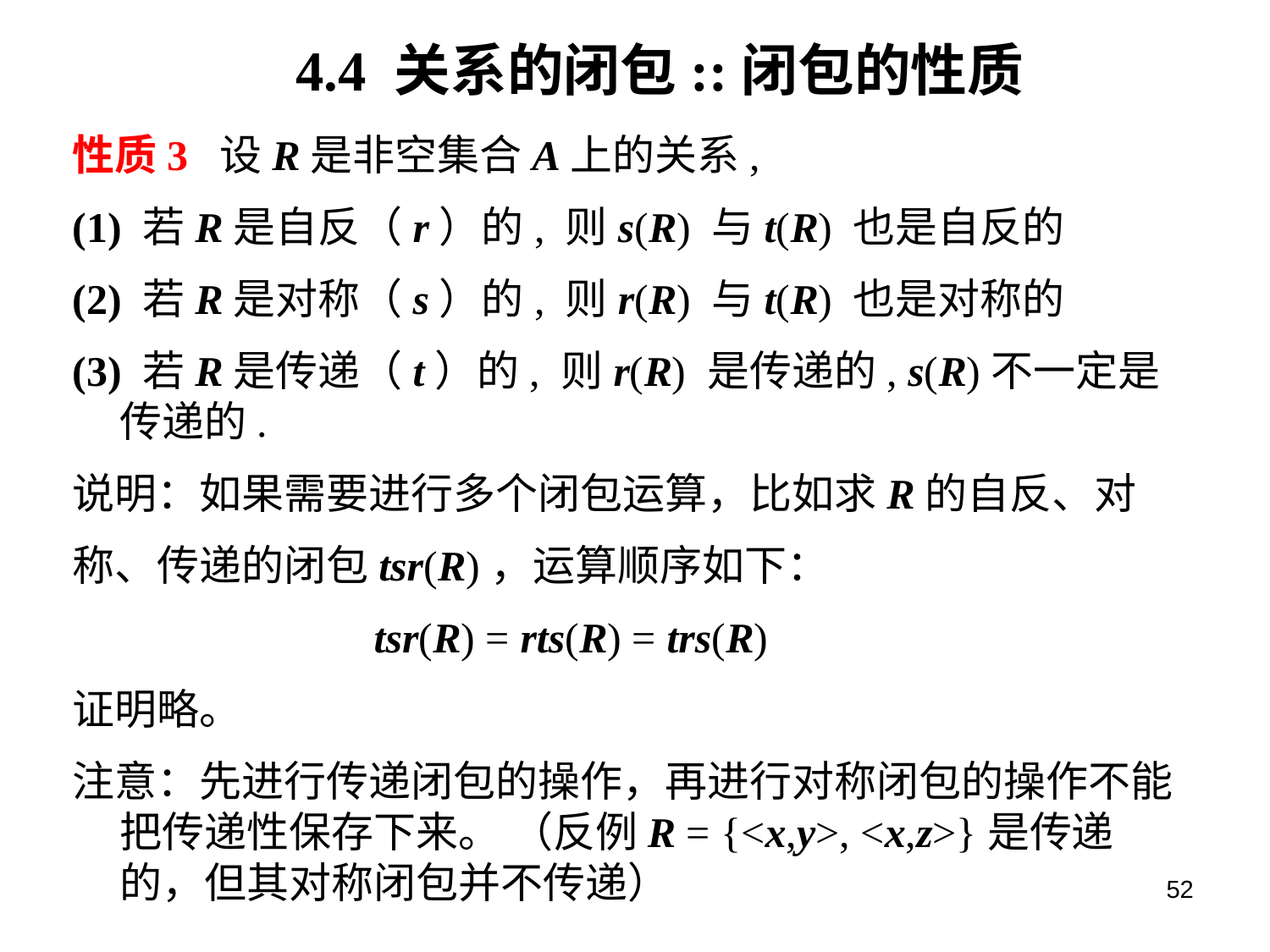

# 4.4 关系的闭包::闭包的性质
性质3  设R是非空集合A上的关系,
(1) 若R是自反（r）的, 则s(R) 与t(R) 也是自反的
(2) 若R是对称（s）的, 则r(R) 与t(R) 也是对称的
(3) 若R是传递（t）的, 则r(R) 是传递的, s(R)不一定是传递的.
说明：如果需要进行多个闭包运算，比如求R的自反、对
称、传递的闭包tsr(R)，运算顺序如下：
			tsr(R) = rts(R) = trs(R)
证明略。
注意：先进行传递闭包的操作，再进行对称闭包的操作不能把传递性保存下来。 （反例R = {<x,y>, <x,z>}是传递的，但其对称闭包并不传递）
52